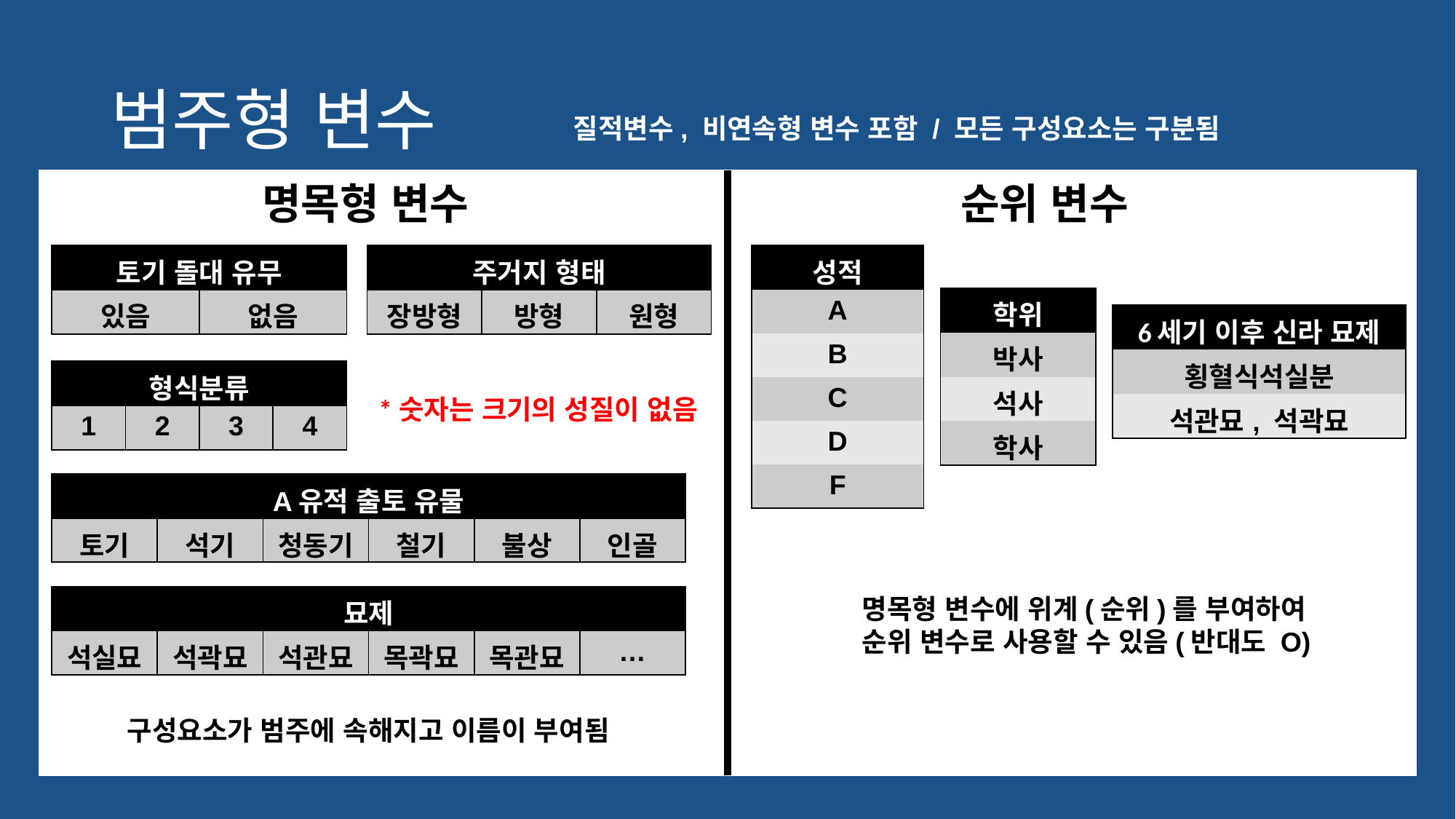

# 범주형 변수
질적변수, 비연속형 변수 포함 / 모든 구성요소는 구분됨

명목형 변수
순위 변수
| 토기 돌대 유무 |  |
| --- | --- |
| 있음 | 없음 |
| 주거지 형태 |  |  |
| --- | --- | --- |
| 장방형 | 방형 | 원형 |
| 성적 |
| --- |
| A |
| B |
| C |
| D |
| F |
| 학위 |
| --- |
| 박사 |
| 석사 |
| 학사 |
| 6세기 이후 신라 묘제 |
| --- |
| 횡혈식석실분 |
| 석관묘, 석곽묘 |
| 형식분류 |  |  |  |
| --- | --- | --- | --- |
| 1 | 2 | 3 | 4 |
*숫자는 크기의 성질이 없음
| A유적 출토 유물 |  |  |  |  |  |
| --- | --- | --- | --- | --- | --- |
| 토기 | 석기 | 청동기 | 철기 | 불상 | 인골 |
| 묘제 |  |  |  |  |  |
| --- | --- | --- | --- | --- | --- |
| 석실묘 | 석곽묘 | 석관묘 | 목곽묘 | 목관묘 | … |
명목형 변수에 위계(순위)를 부여하여
순위 변수로 사용할 수 있음(반대도 O)
구성요소가 범주에 속해지고 이름이 부여됨